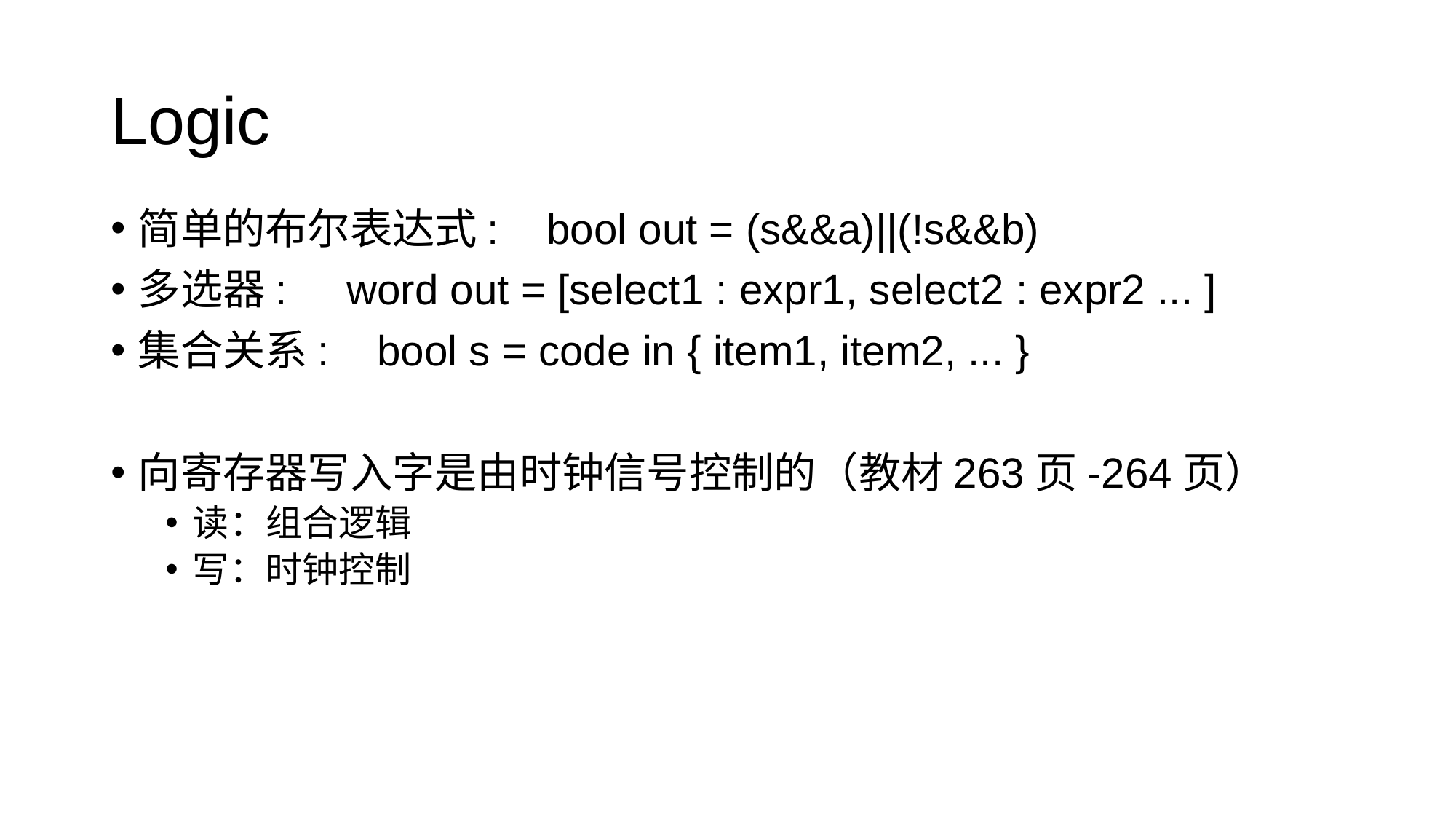

# Logic
简单的布尔表达式:    bool out = (s&&a)||(!s&&b)
多选器:     word out = [select1 : expr1, select2 : expr2 ... ]
集合关系:    bool s = code in { item1, item2, ... }

向寄存器写入字是由时钟信号控制的（教材263页-264页）
读：组合逻辑
写：时钟控制

29